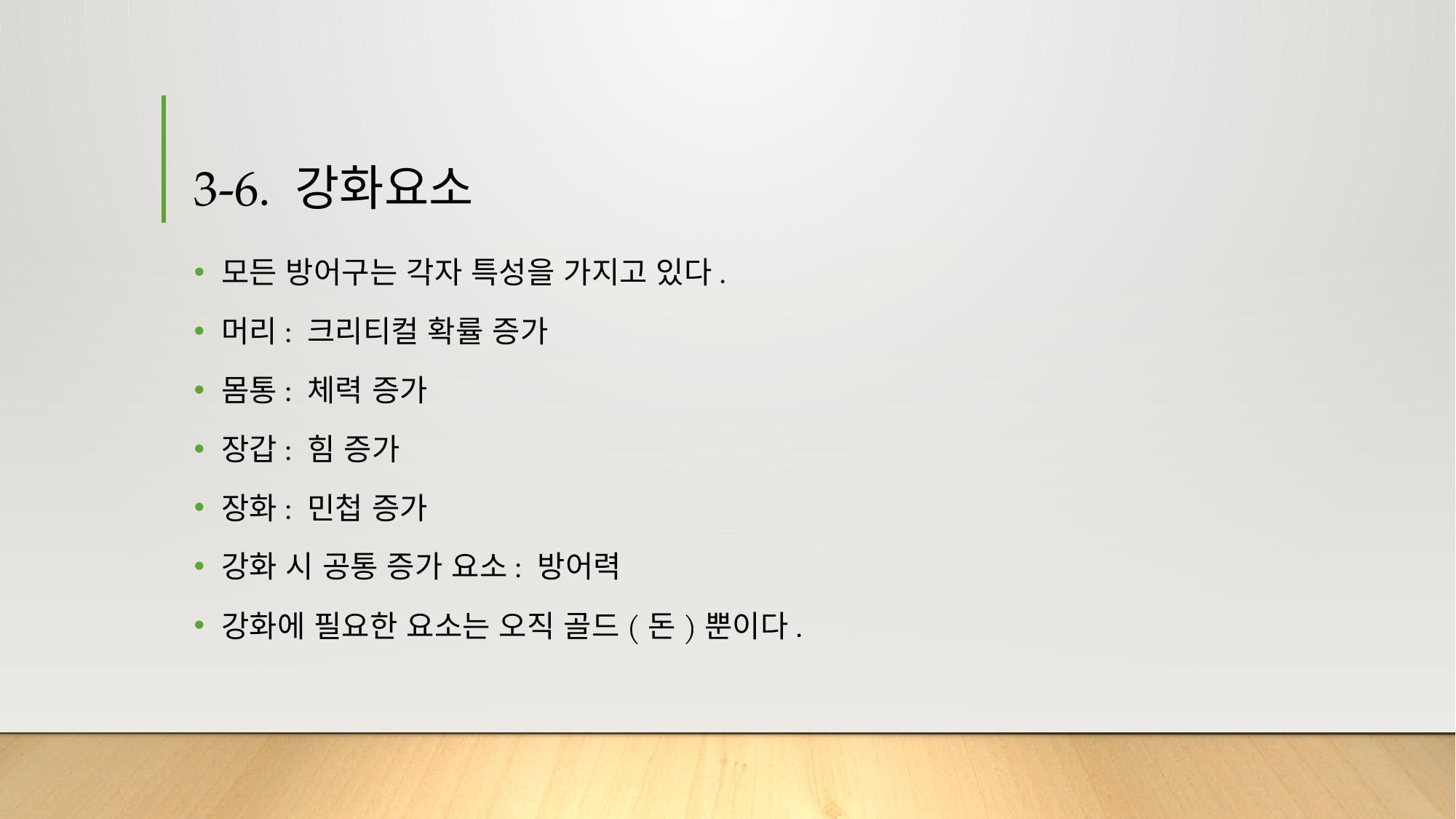

# 3-6. 강화요소
모든 방어구는 각자 특성을 가지고 있다.
머리: 크리티컬 확률 증가
몸통: 체력 증가
장갑: 힘 증가
장화: 민첩 증가
강화 시 공통 증가 요소: 방어력
강화에 필요한 요소는 오직 골드(돈)뿐이다.